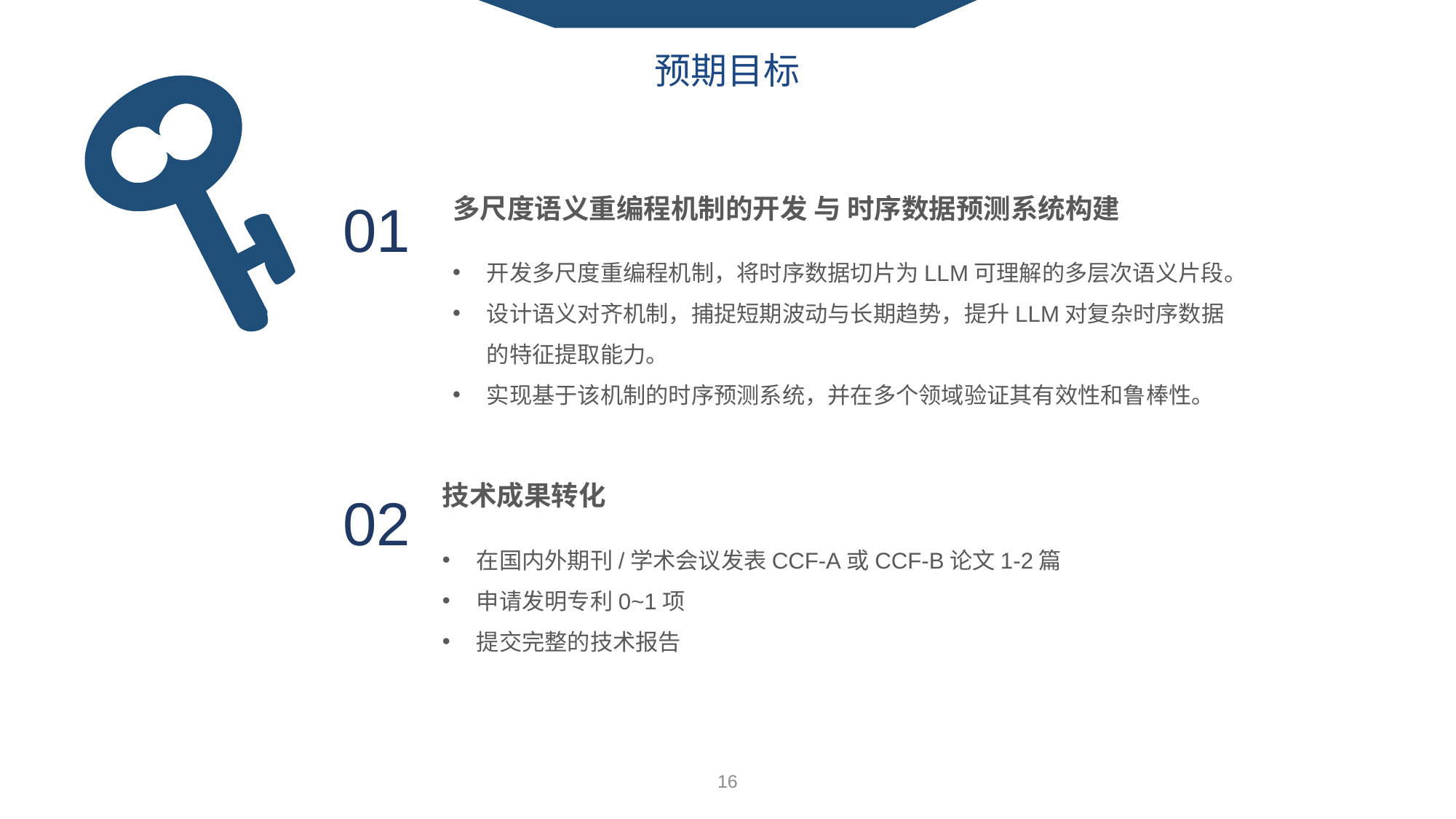

预期目标

01
多尺度语义重编程机制的开发 与 时序数据预测系统构建
开发多尺度重编程机制，将时序数据切片为LLM可理解的多层次语义片段。
设计语义对齐机制，捕捉短期波动与长期趋势，提升LLM对复杂时序数据的特征提取能力。
实现基于该机制的时序预测系统，并在多个领域验证其有效性和鲁棒性。
技术成果转化
02
在国内外期刊/学术会议发表CCF-A或CCF-B论文1-2篇
申请发明专利0~1项
提交完整的技术报告
16